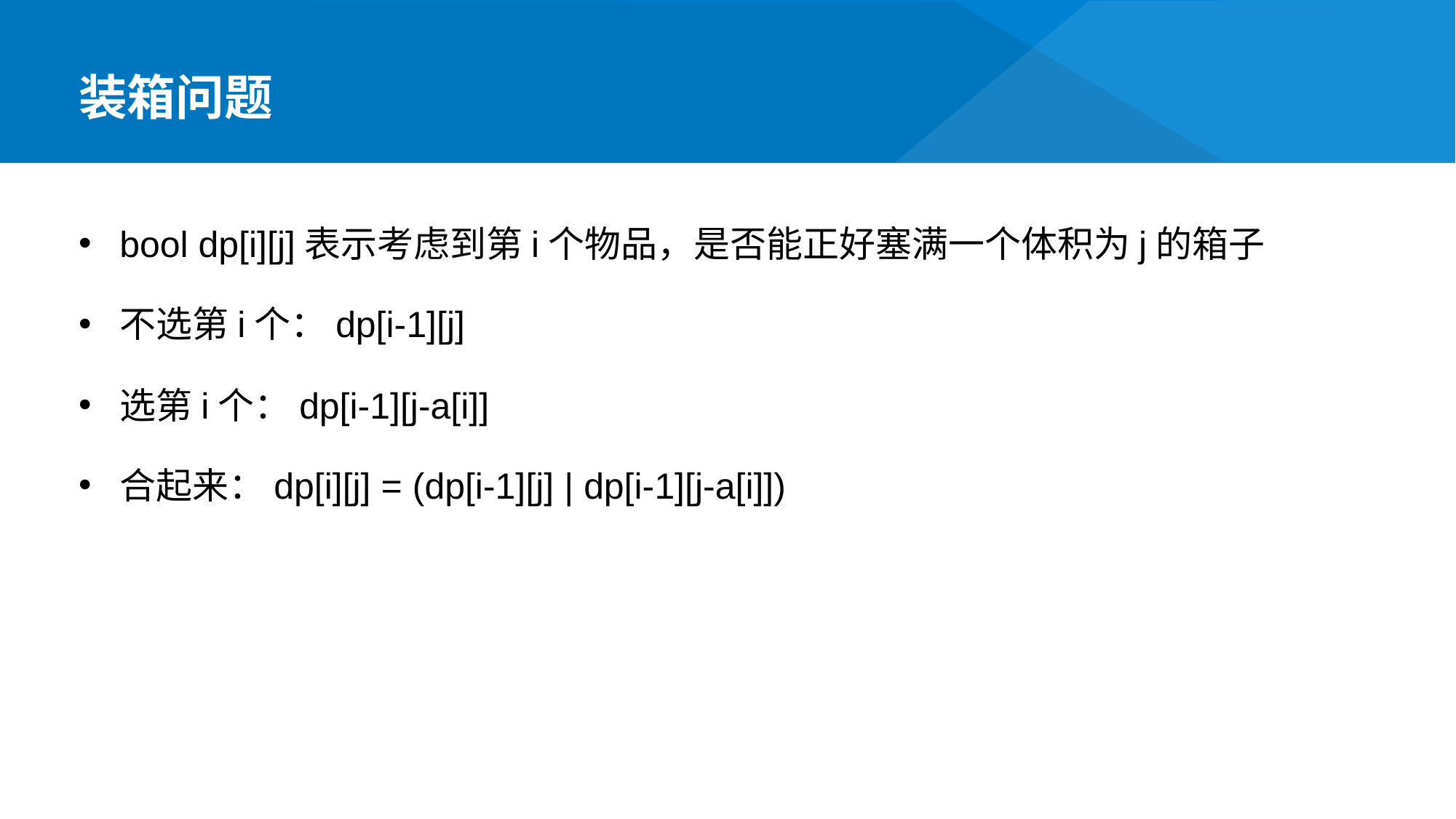

装箱问题
bool dp[i][j]表示考虑到第i个物品，是否能正好塞满一个体积为j的箱子
不选第i个：dp[i-1][j]
选第i个：dp[i-1][j-a[i]]
合起来：dp[i][j] = (dp[i-1][j] | dp[i-1][j-a[i]])